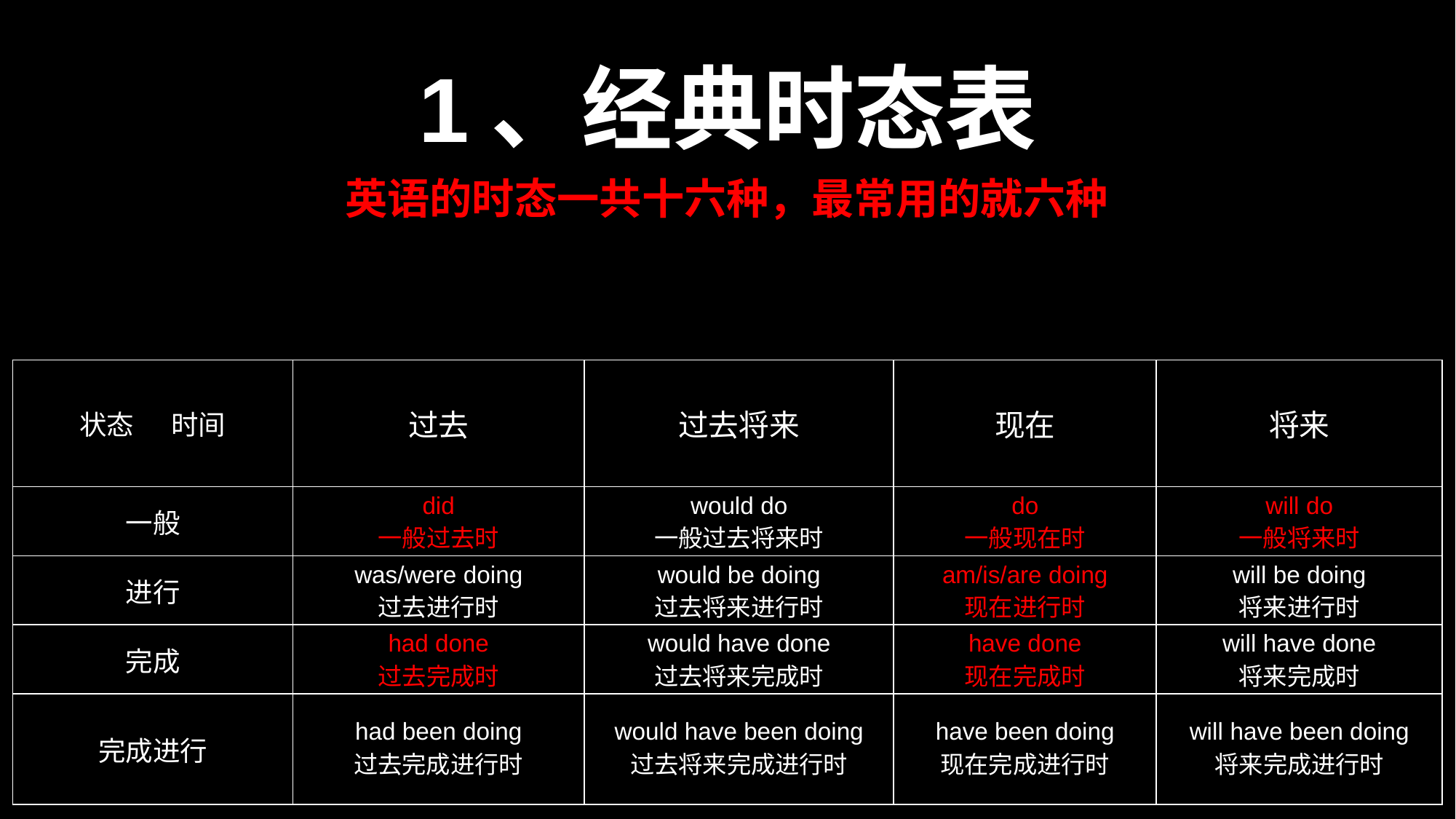

1、经典时态表
英语的时态一共十六种，最常用的就六种
| 状态 时间 | 过去 | 过去将来 | 现在 | 将来 |
| --- | --- | --- | --- | --- |
| 一般 | did 一般过去时 | would do 一般过去将来时 | do 一般现在时 | will do 一般将来时 |
| 进行 | was/were doing 过去进行时 | would be doing 过去将来进行时 | am/is/are doing 现在进行时 | will be doing 将来进行时 |
| 完成 | had done 过去完成时 | would have done 过去将来完成时 | have done 现在完成时 | will have done 将来完成时 |
| 完成进行 | had been doing 过去完成进行时 | would have been doing 过去将来完成进行时 | have been doing 现在完成进行时 | will have been doing 将来完成进行时 |